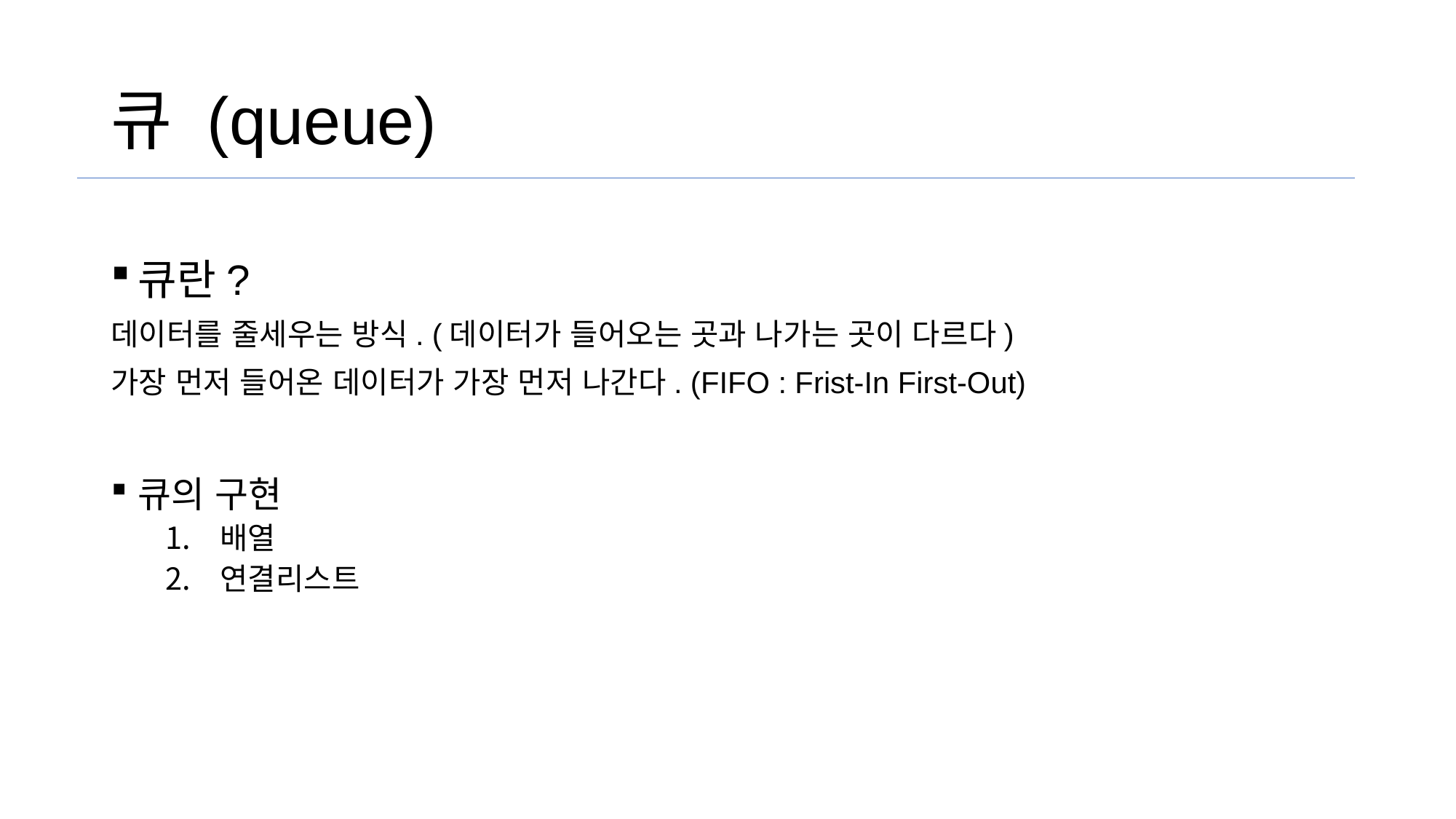

# 큐 (queue)
큐란?
데이터를 줄세우는 방식. (데이터가 들어오는 곳과 나가는 곳이 다르다)
가장 먼저 들어온 데이터가 가장 먼저 나간다. (FIFO : Frist-In First-Out)

큐의 구현
배열
연결리스트